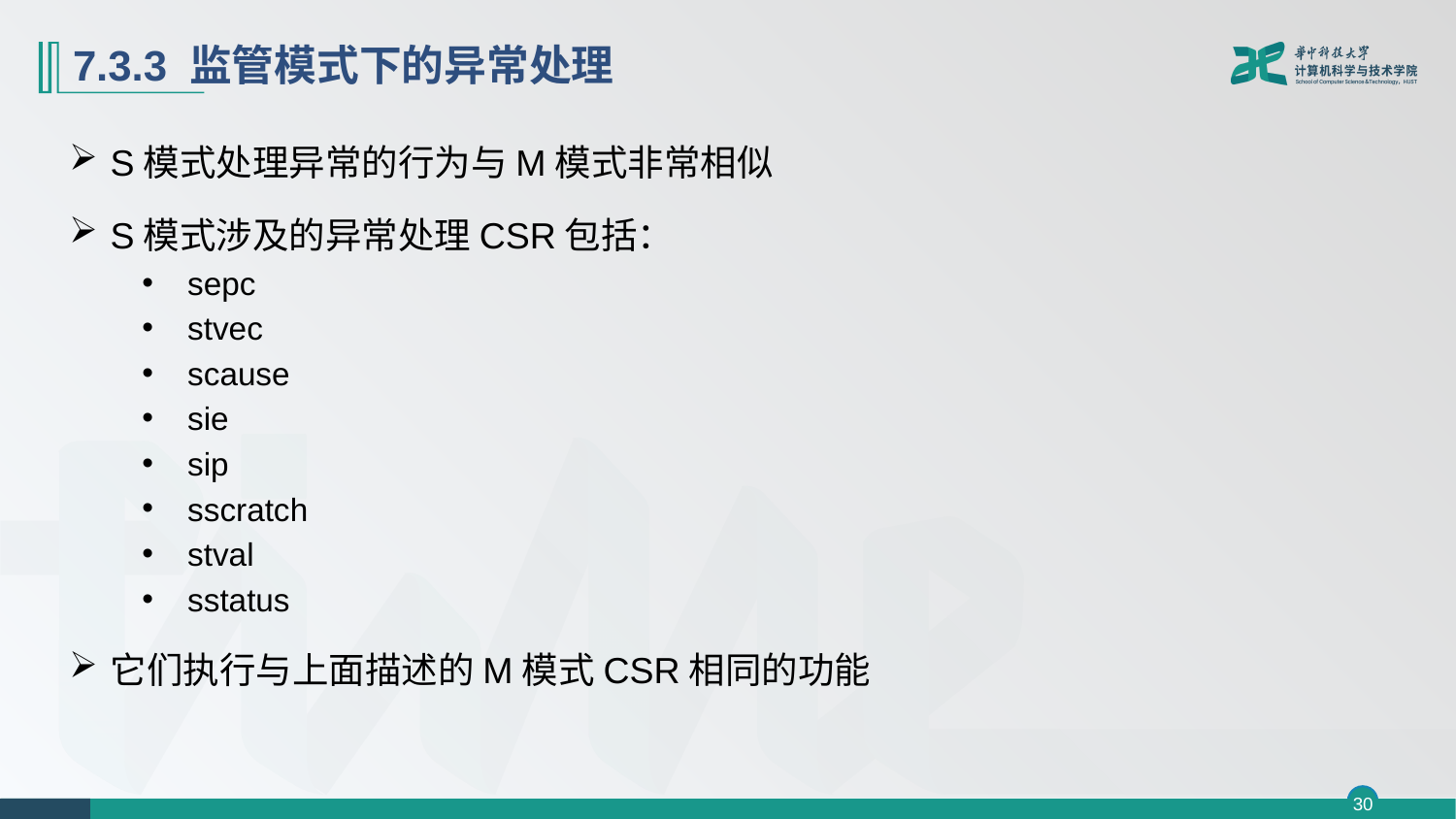

# 7.3.3 监管模式下的异常处理
S模式处理异常的行为与M模式非常相似
S模式涉及的异常处理CSR包括：
sepc
stvec
scause
sie
sip
sscratch
stval
sstatus
它们执行与上面描述的M模式CSR相同的功能